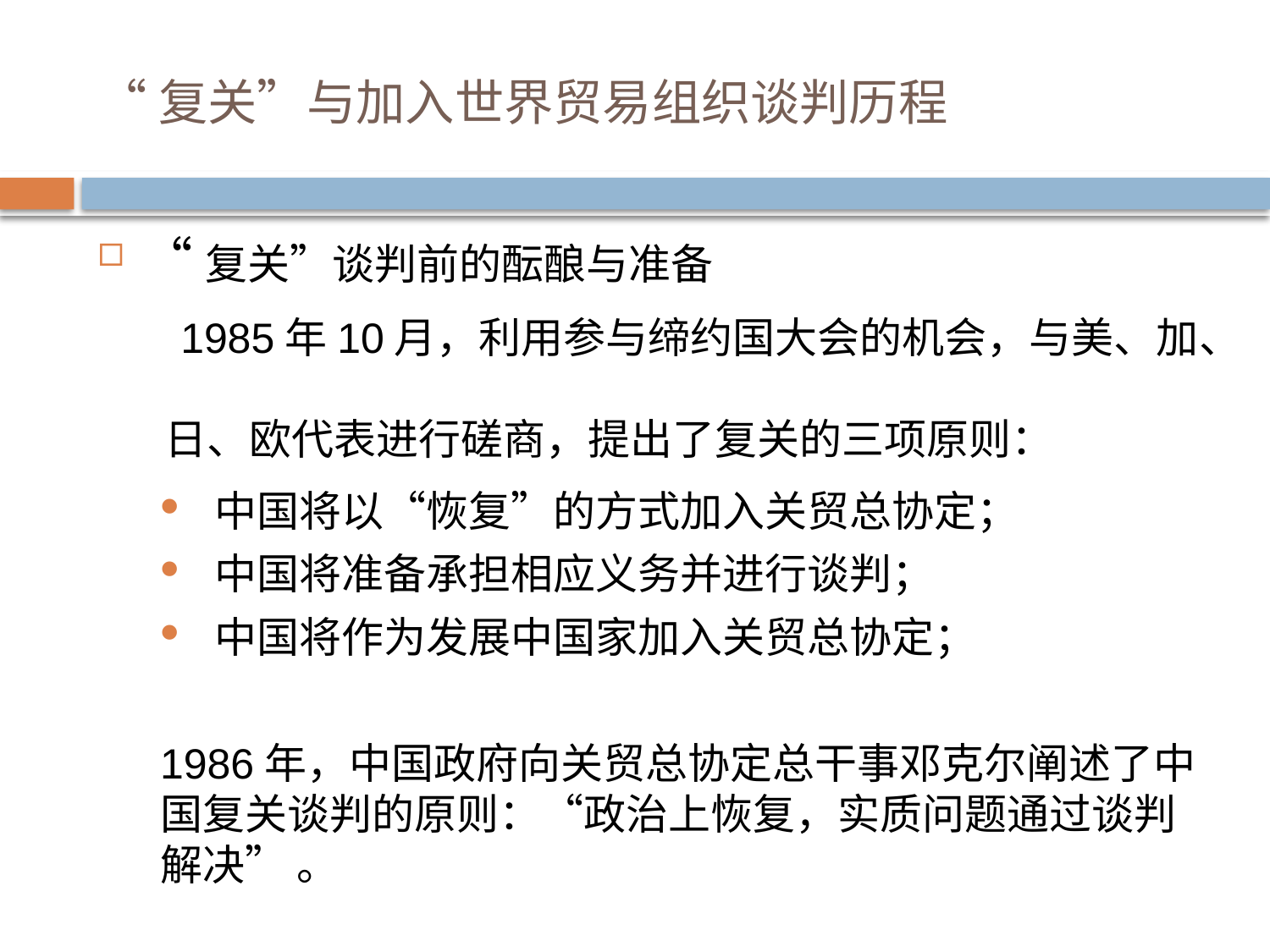

# “复关”与加入世界贸易组织谈判历程
“复关”谈判前的酝酿与准备
       1985年10月，利用参与缔约国大会的机会，与美、加、
      日、欧代表进行磋商，提出了复关的三项原则：
  中国将以“恢复”的方式加入关贸总协定；
  中国将准备承担相应义务并进行谈判；
  中国将作为发展中国家加入关贸总协定；

1986年，中国政府向关贸总协定总干事邓克尔阐述了中国复关谈判的原则：“政治上恢复，实质问题通过谈判解决” 。